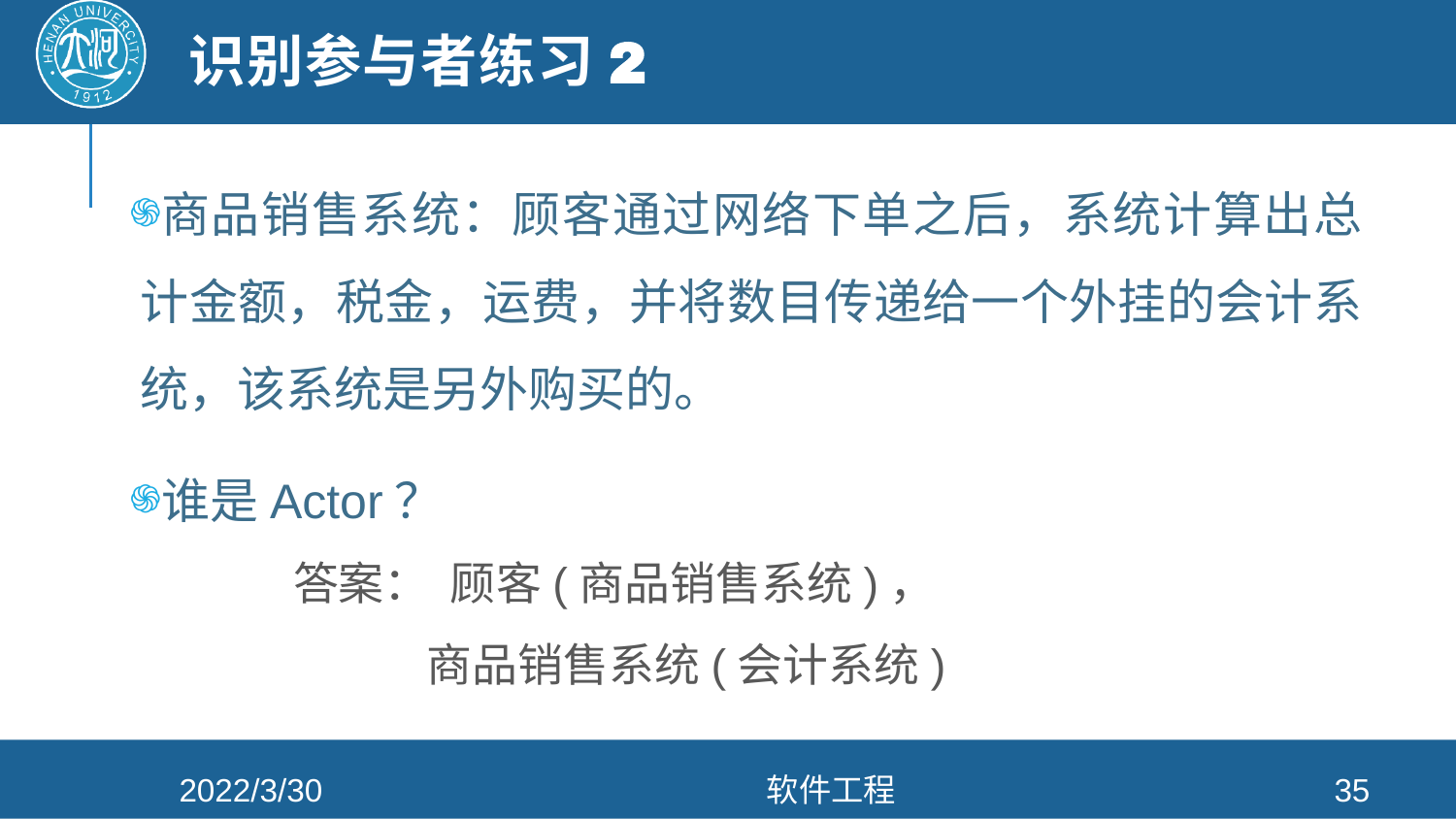

# 识别参与者练习2
商品销售系统：顾客通过网络下单之后，系统计算出总计金额，税金，运费，并将数目传递给一个外挂的会计系统，该系统是另外购买的。
谁是Actor？
答案：  顾客(商品销售系统)，
            商品销售系统(会计系统)
2022/3/30
软件工程
35